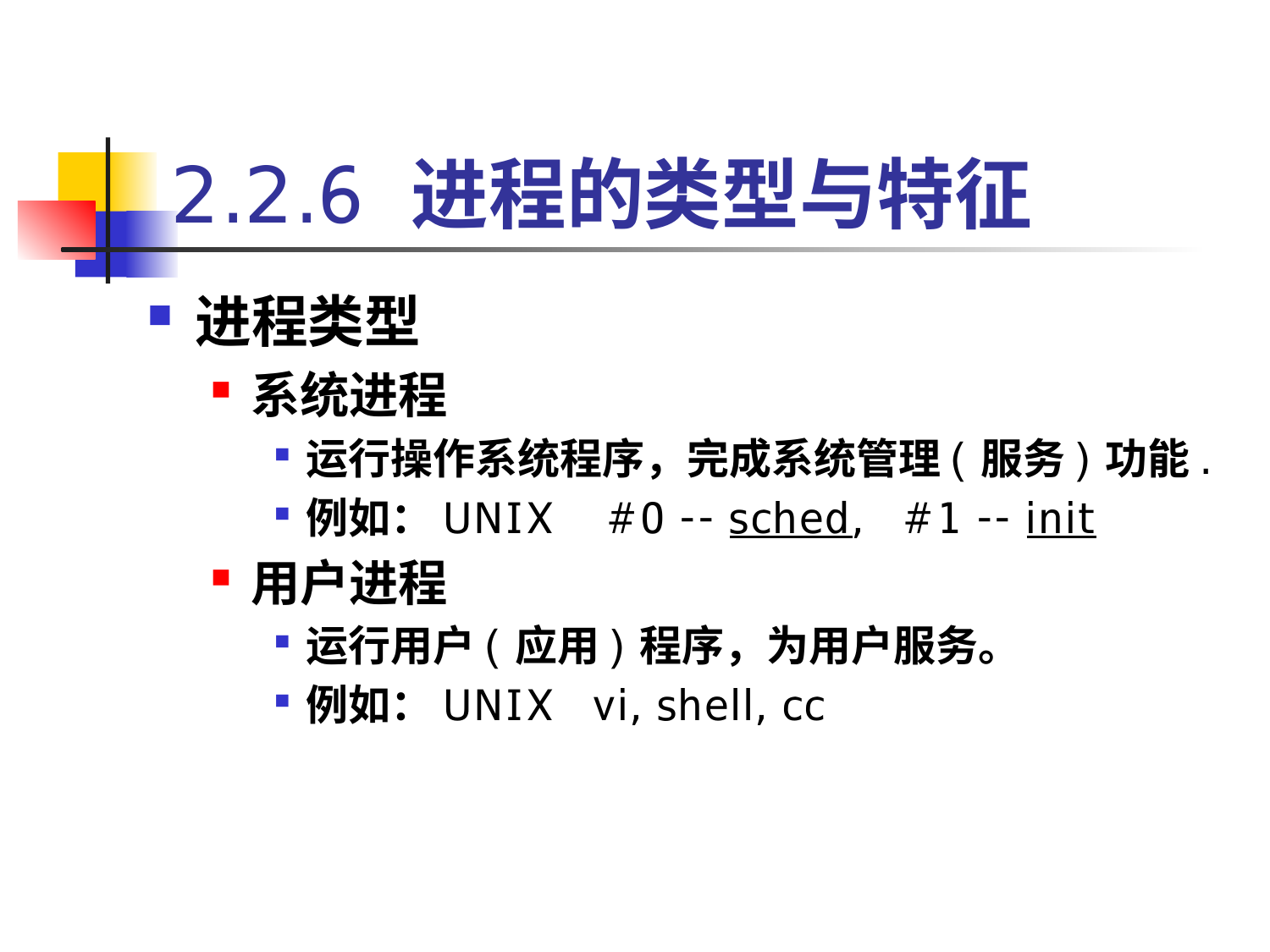

# 2.2.6 进程的类型与特征
进程类型
系统进程
运行操作系统程序，完成系统管理(服务)功能.
例如：UNIX    #0 -- sched,   #1 -- init
用户进程
运行用户(应用)程序，为用户服务。
例如：UNIX   vi, shell, cc